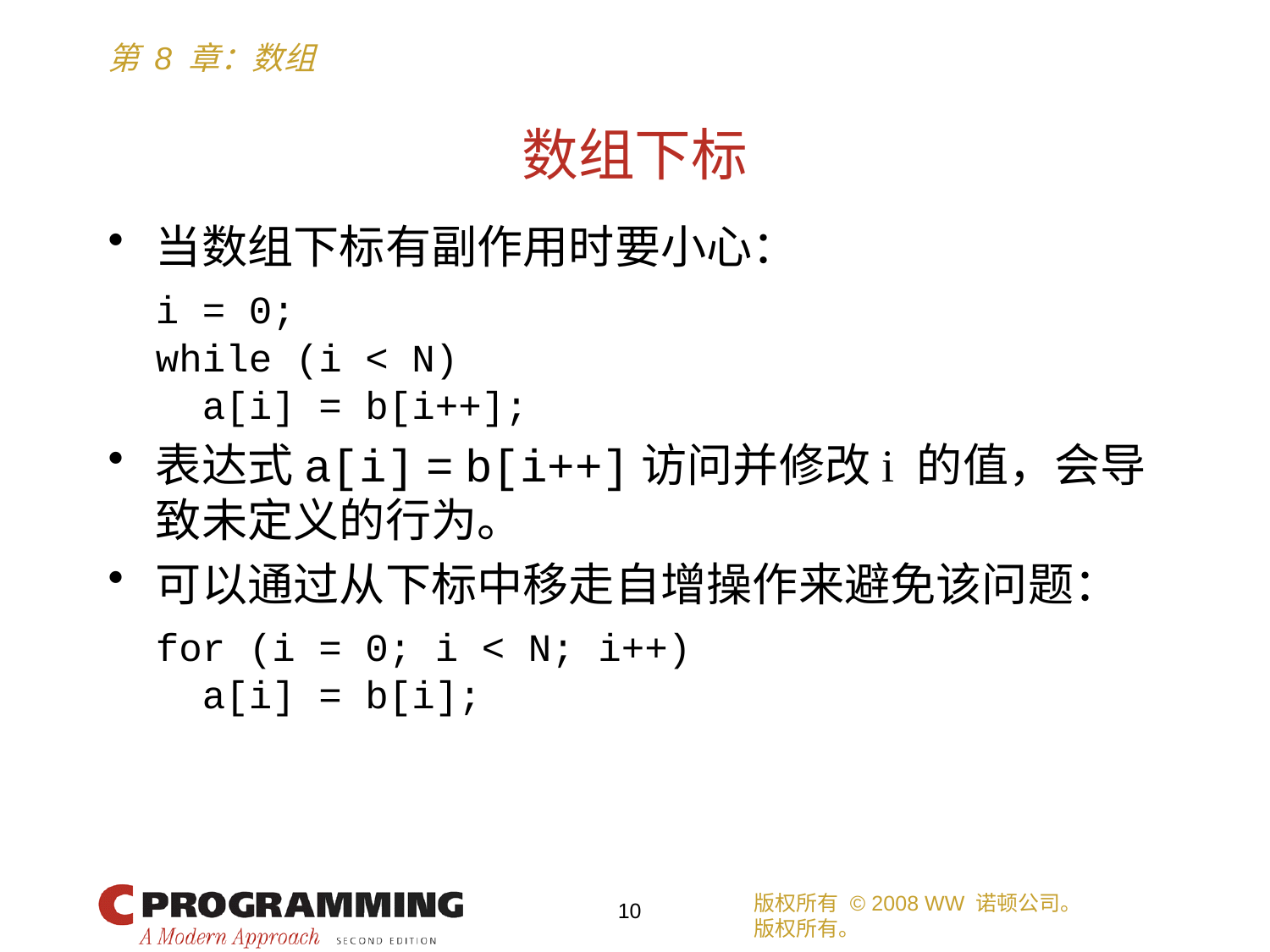

# 数组下标
当数组下标有副作用时要小心：
	i = 0;
	while (i < N)
	  a[i] = b[i++];
表达式a[i] = b[i++]访问并修改i 的值，会导致未定义的行为。
可以通过从下标中移走自增操作来避免该问题：
	for (i = 0; i < N; i++)
	  a[i] = b[i];
版权所有 © 2008 WW 诺顿公司。
版权所有。
10